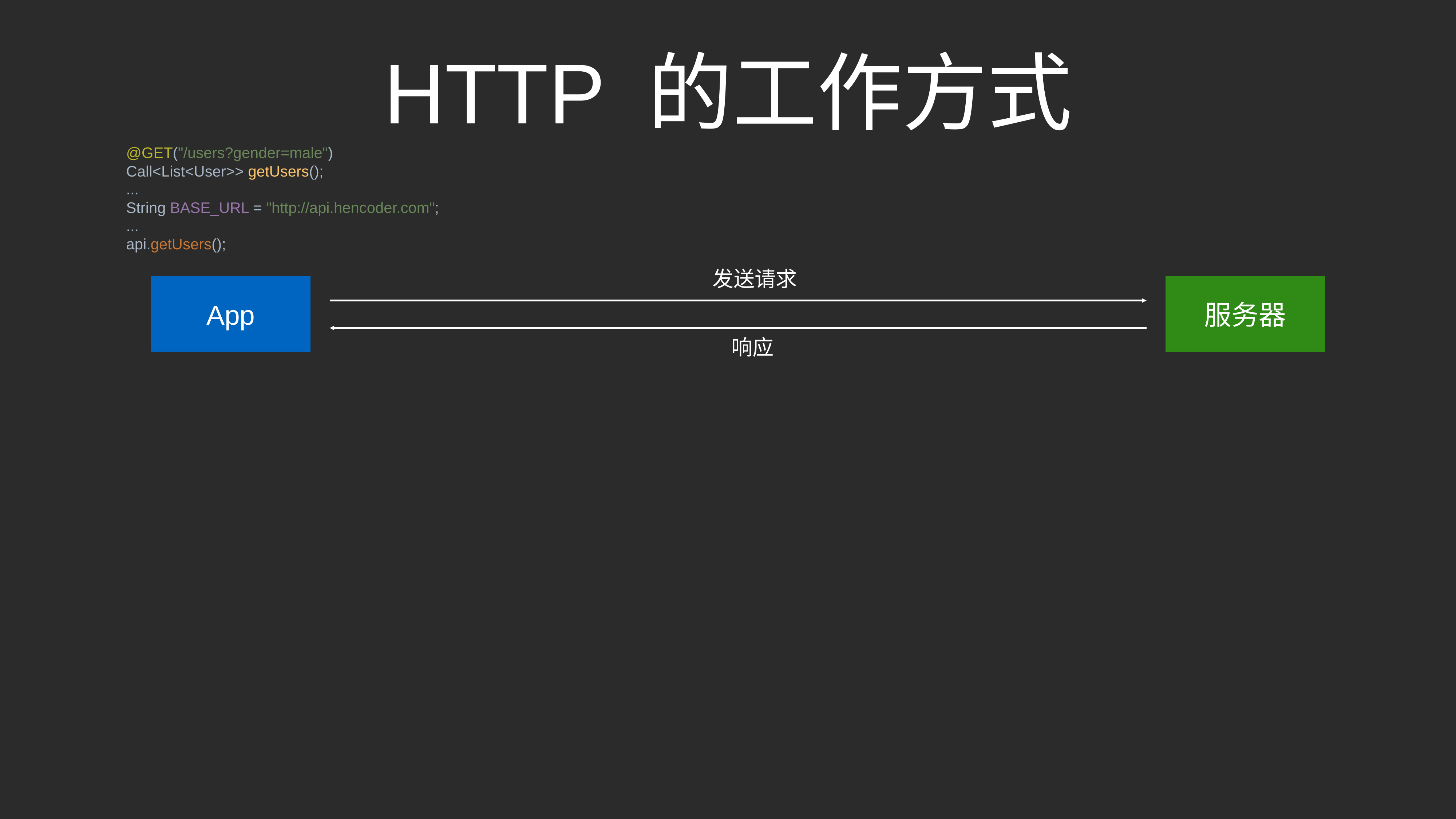

# HTTP 的工作方式
@GET("/users?gender=male")
Call<List<User>> getUsers();
...
String BASE_URL = "http://api.hencoder.com";
...
api.getUsers();
发送请求
App
服务器

响应